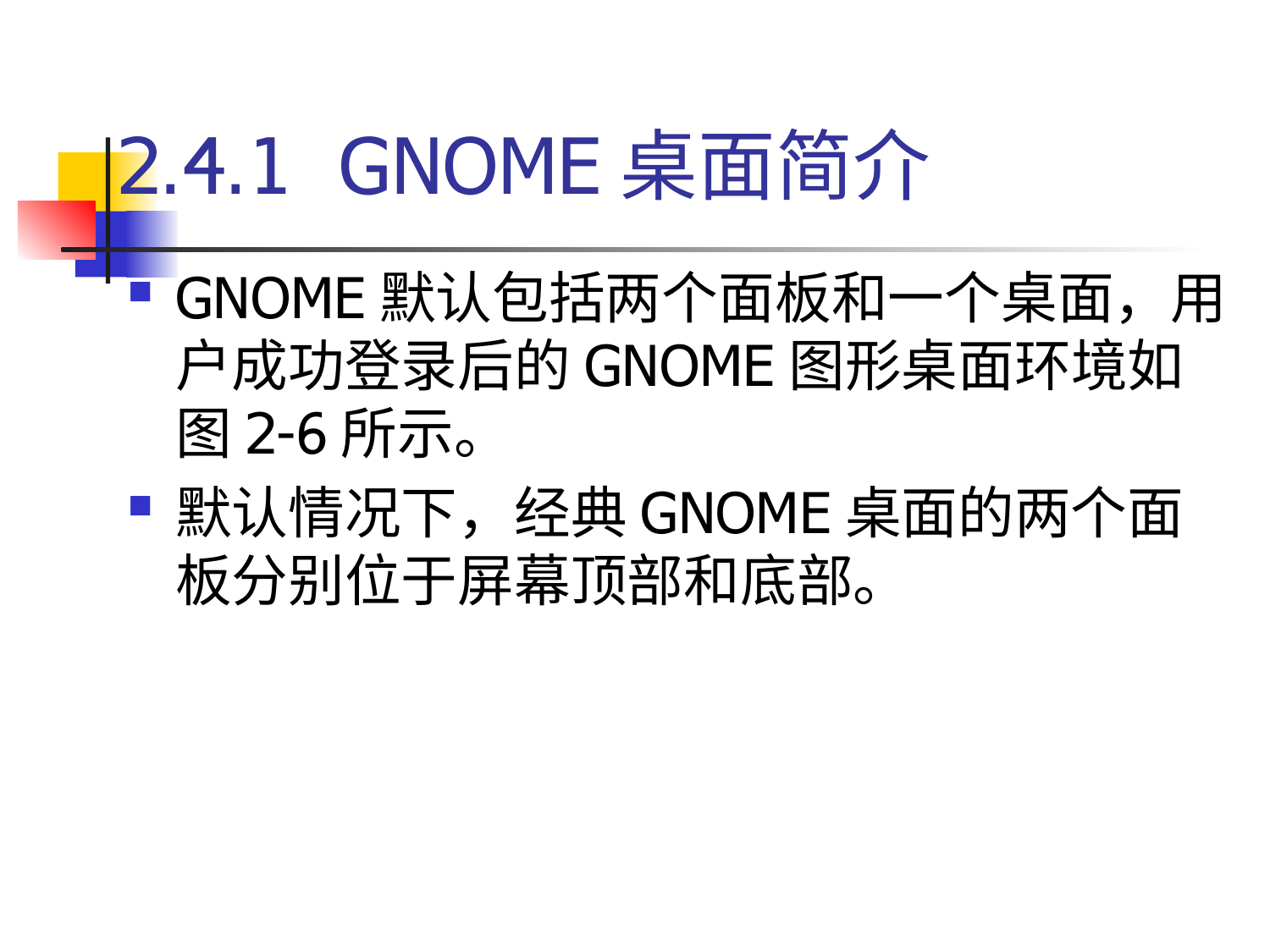

# 2.4.1  GNOME桌面简介
GNOME默认包括两个面板和一个桌面，用户成功登录后的GNOME图形桌面环境如图2-6所示。
默认情况下，经典GNOME桌面的两个面板分别位于屏幕顶部和底部。